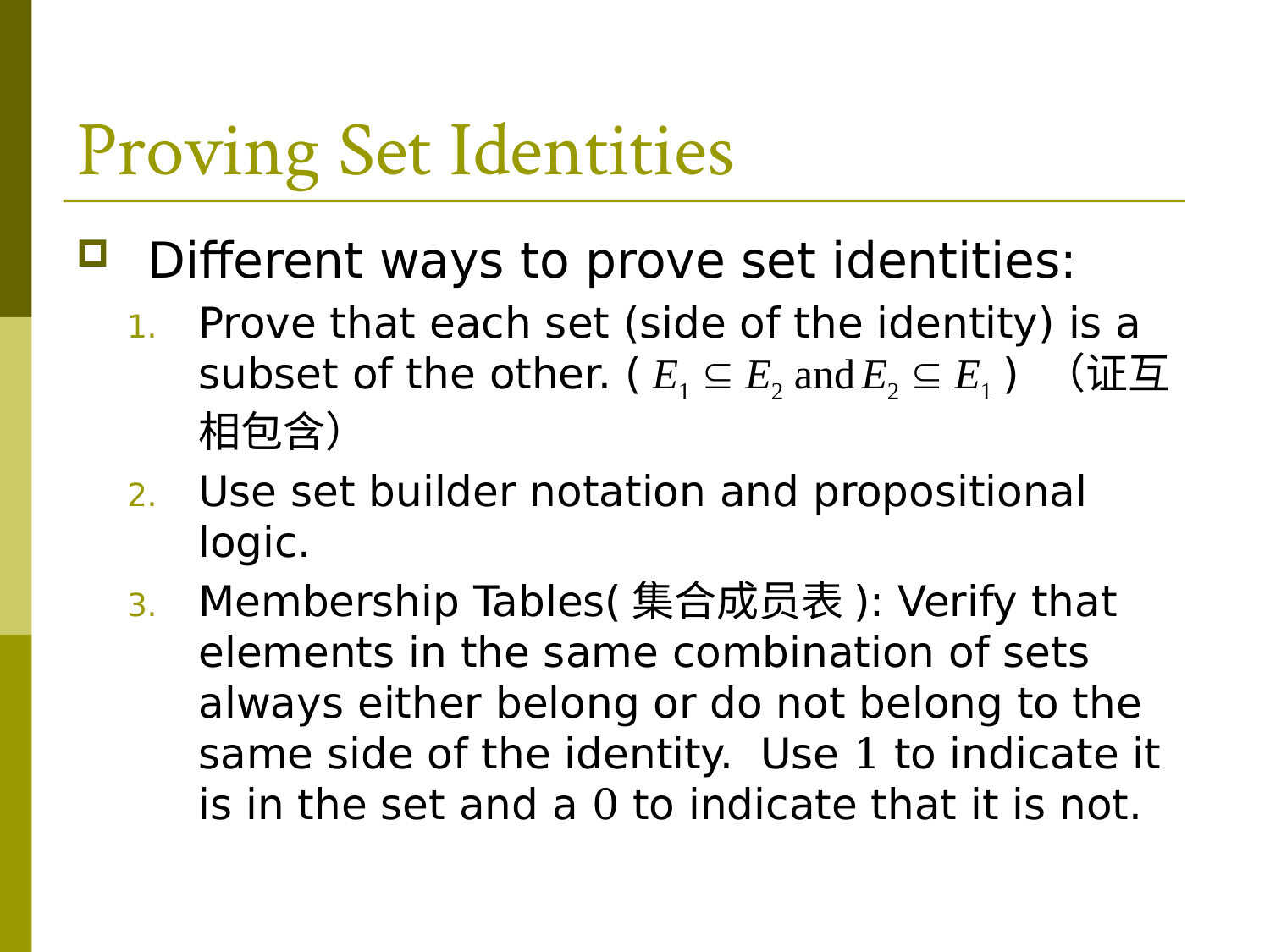

# Proving Set Identities
Different ways to prove set identities:
Prove that each set (side of the identity) is a subset of the other. ( E1 ⊆ E2 and E2 ⊆ E1 ) （证互相包含）
Use set builder notation and propositional logic.
Membership Tables(集合成员表): Verify that elements in the same combination of sets always either belong or do not belong to the same side of the identity.  Use 1 to indicate it is in the set and a 0 to indicate that it is not.